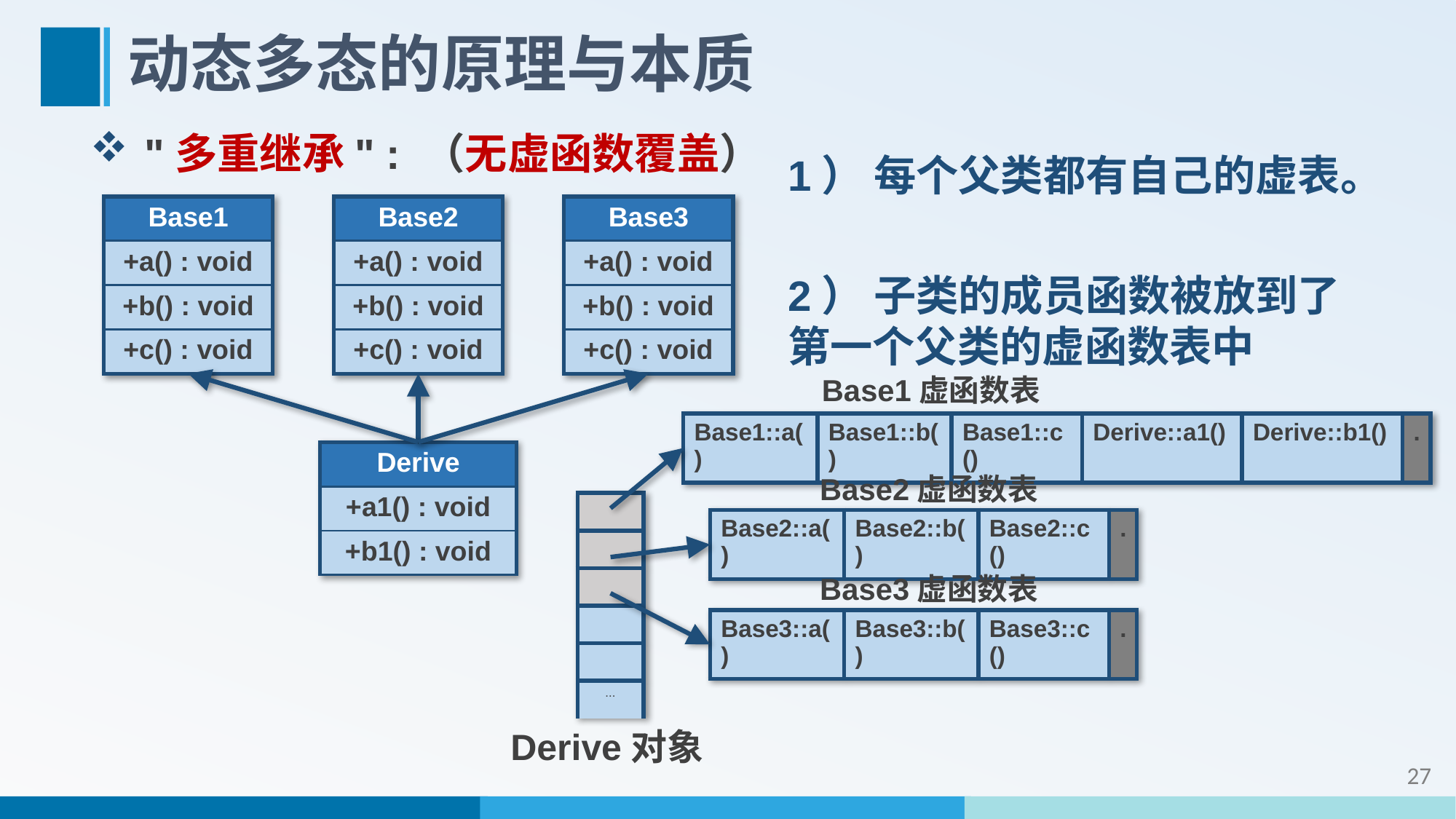

# 动态多态的原理与本质
"多重继承" : （无虚函数覆盖）
1） 每个父类都有自己的虚表。
2） 子类的成员函数被放到了
第一个父类的虚函数表中
| Base1 |
| --- |
| +a() : void |
| +b() : void |
| +c() : void |
| Base2 |
| --- |
| +a() : void |
| +b() : void |
| +c() : void |
| Base3 |
| --- |
| +a() : void |
| +b() : void |
| +c() : void |
Base1虚函数表
| Base1::a() | Base1::b() | Base1::c() | Derive::a1() | Derive::b1() | . |
| --- | --- | --- | --- | --- | --- |
| Derive |
| --- |
| +a1() : void |
| +b1() : void |
Base2虚函数表
|  |
| --- |
|  |
|  |
|  |
|  |
| ... |
| Base2::a() | Base2::b() | Base2::c() | . |
| --- | --- | --- | --- |
Base3虚函数表
| Base3::a() | Base3::b() | Base3::c() | . |
| --- | --- | --- | --- |
Derive对象